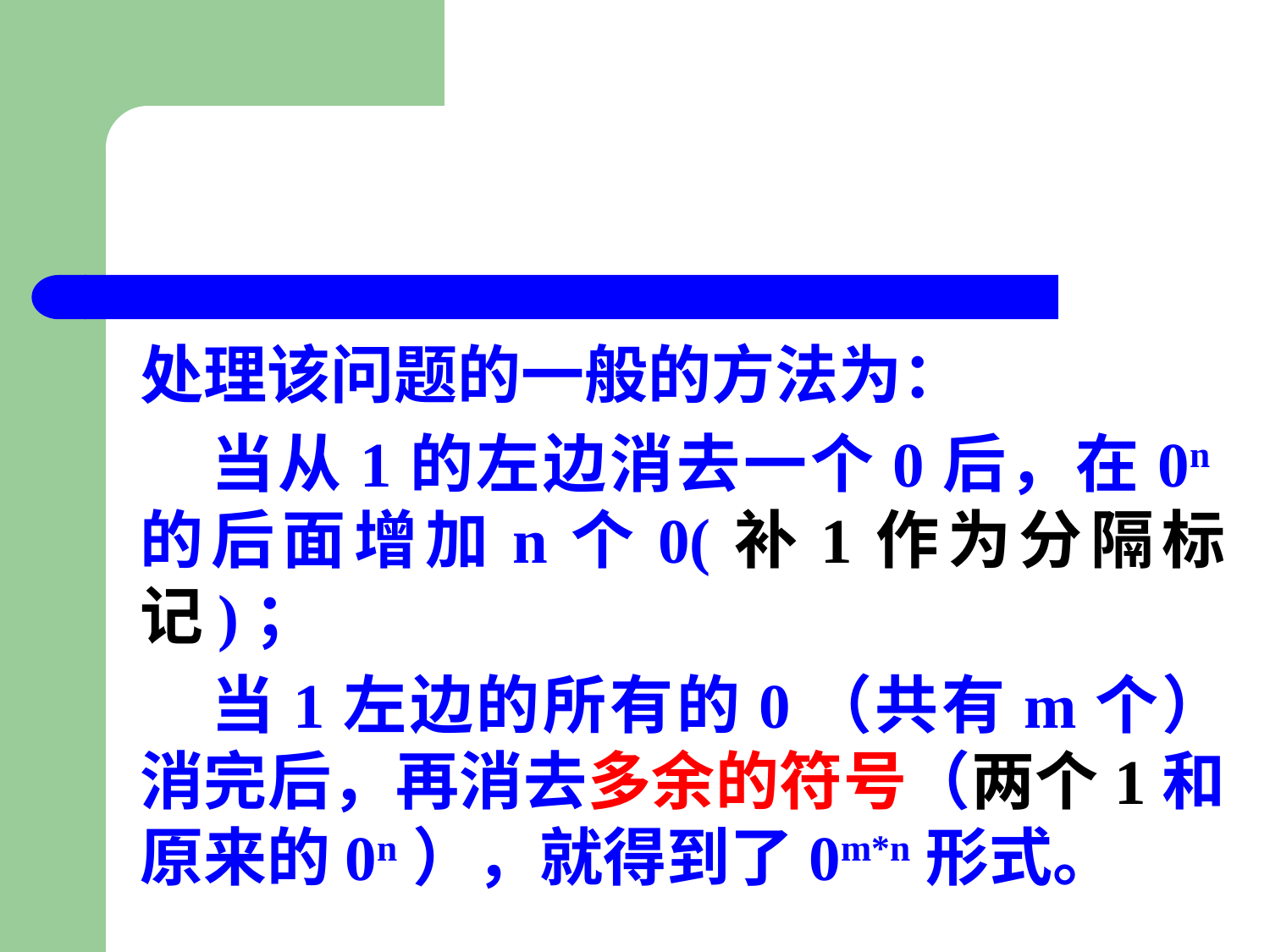

#
处理该问题的一般的方法为：
   当从1的左边消去一个0后，在0n的后面增加n个0(补1作为分隔标记)；
   当1左边的所有的0（共有m个）消完后，再消去多余的符号（两个1和原来的0n），就得到了0m*n形式。